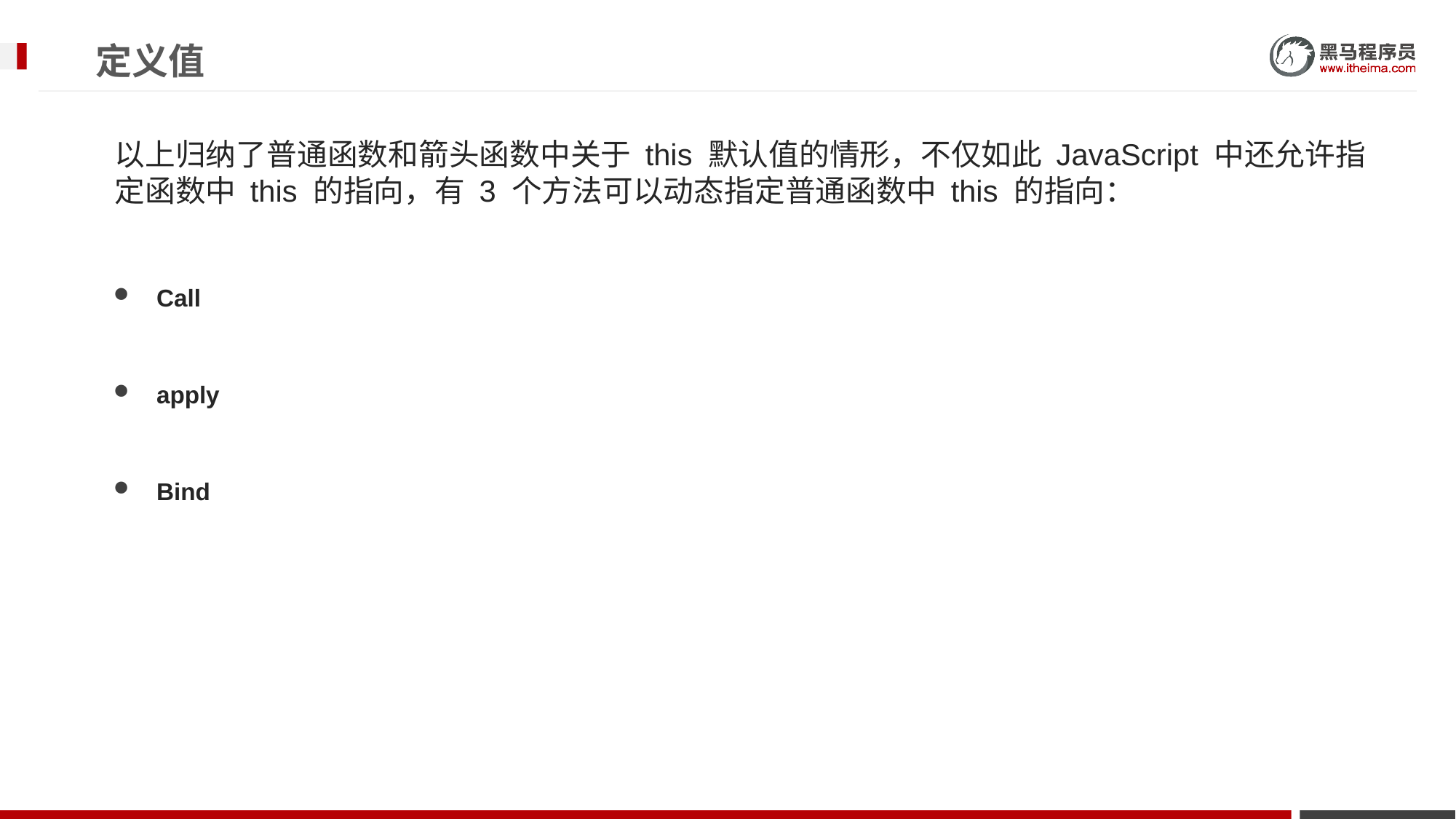

# 定义值
以上归纳了普通函数和箭头函数中关于 this 默认值的情形，不仅如此 JavaScript 中还允许指定函数中 this 的指向，有 3 个方法可以动态指定普通函数中 this 的指向：
Call

apply

Bind